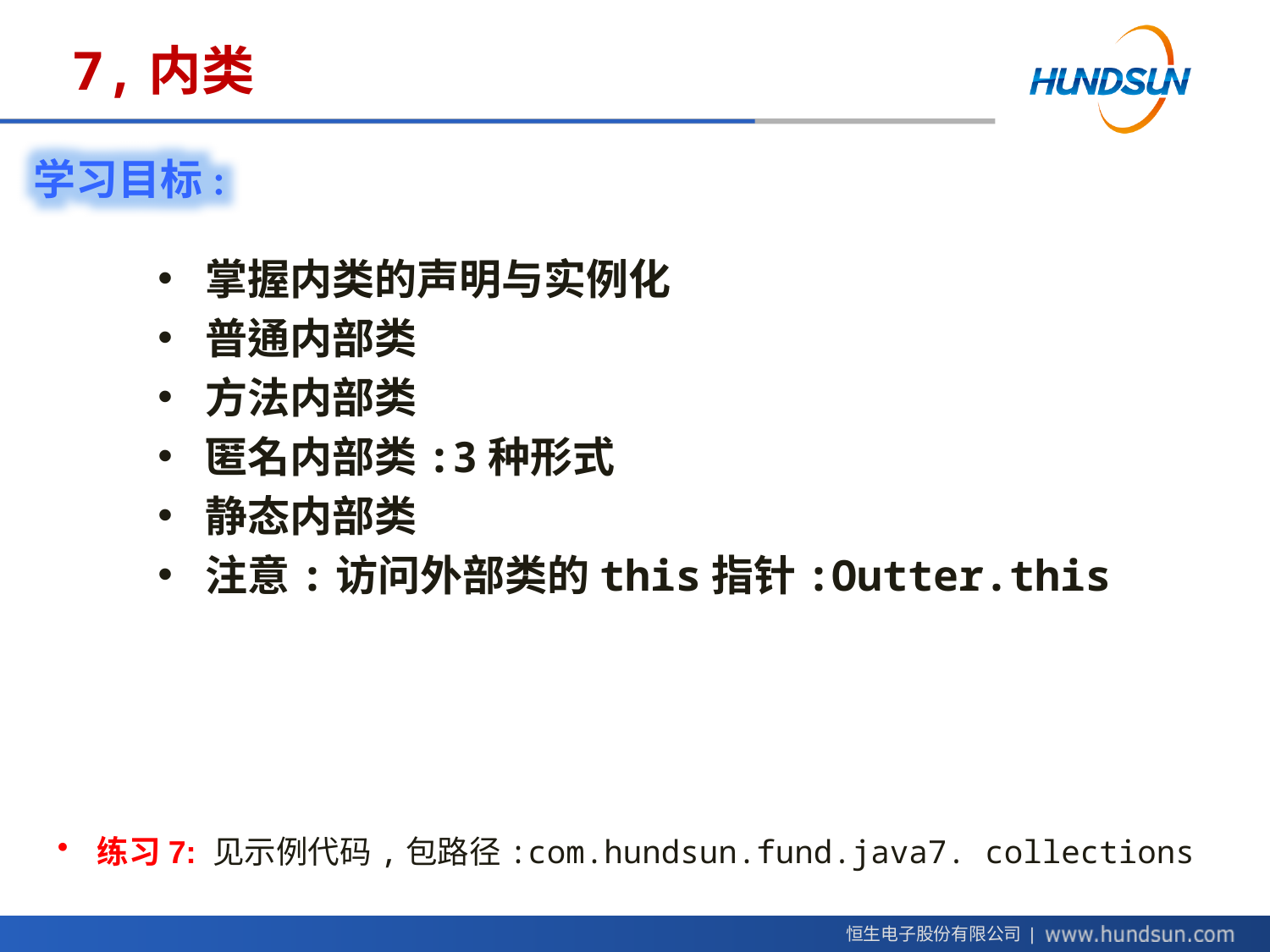

# 7,内类
学习目标:
掌握内类的声明与实例化
普通内部类
方法内部类
匿名内部类:3种形式
静态内部类
注意:访问外部类的this指针:Outter.this

练习7: 见示例代码,包路径:com.hundsun.fund.java7. collections